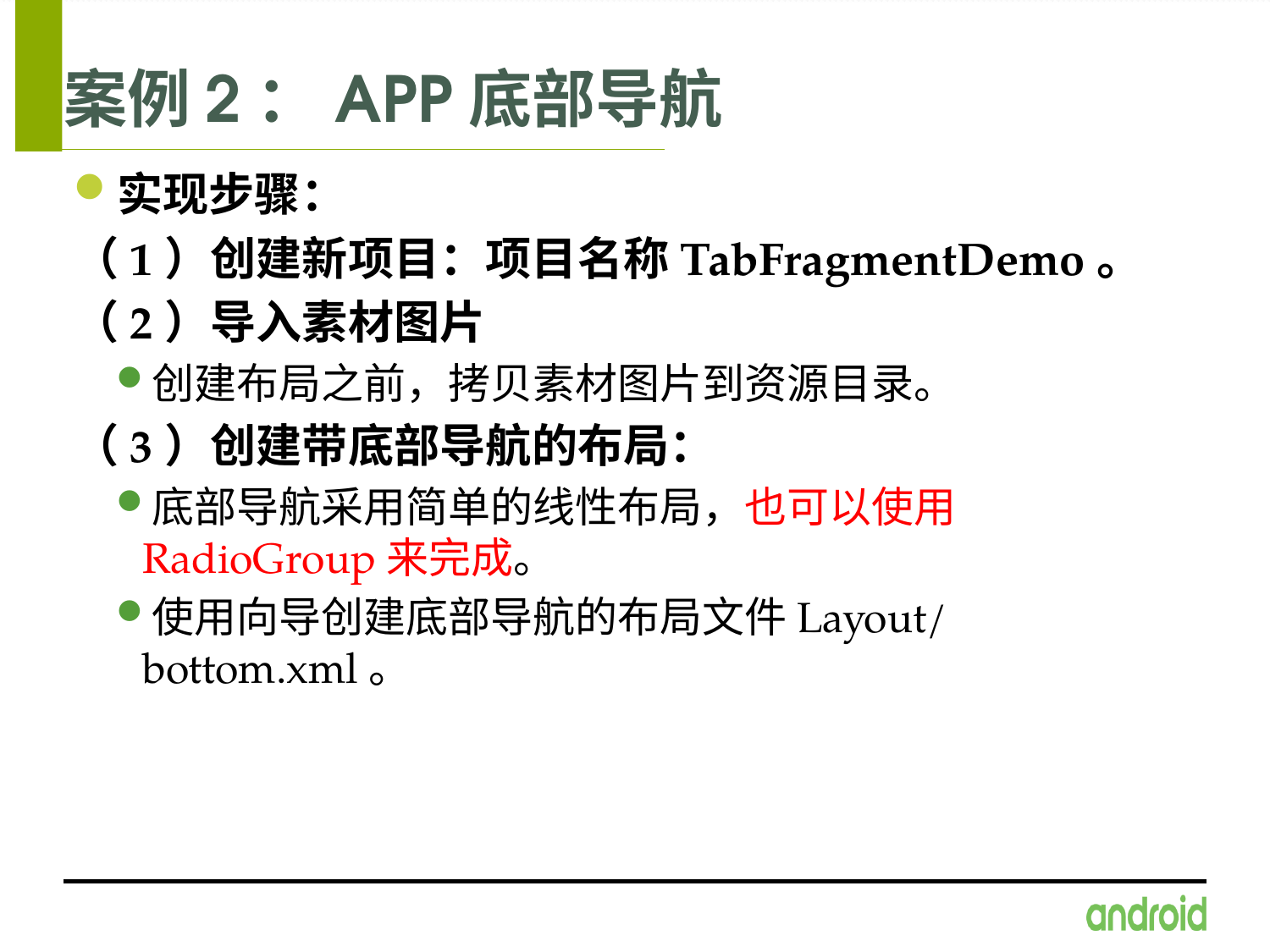

# 案例2：APP底部导航
实现步骤：
（1）创建新项目：项目名称TabFragmentDemo。
（2）导入素材图片
创建布局之前，拷贝素材图片到资源目录。
（3）创建带底部导航的布局：
底部导航采用简单的线性布局，也可以使用RadioGroup来完成。
使用向导创建底部导航的布局文件Layout/bottom.xml。